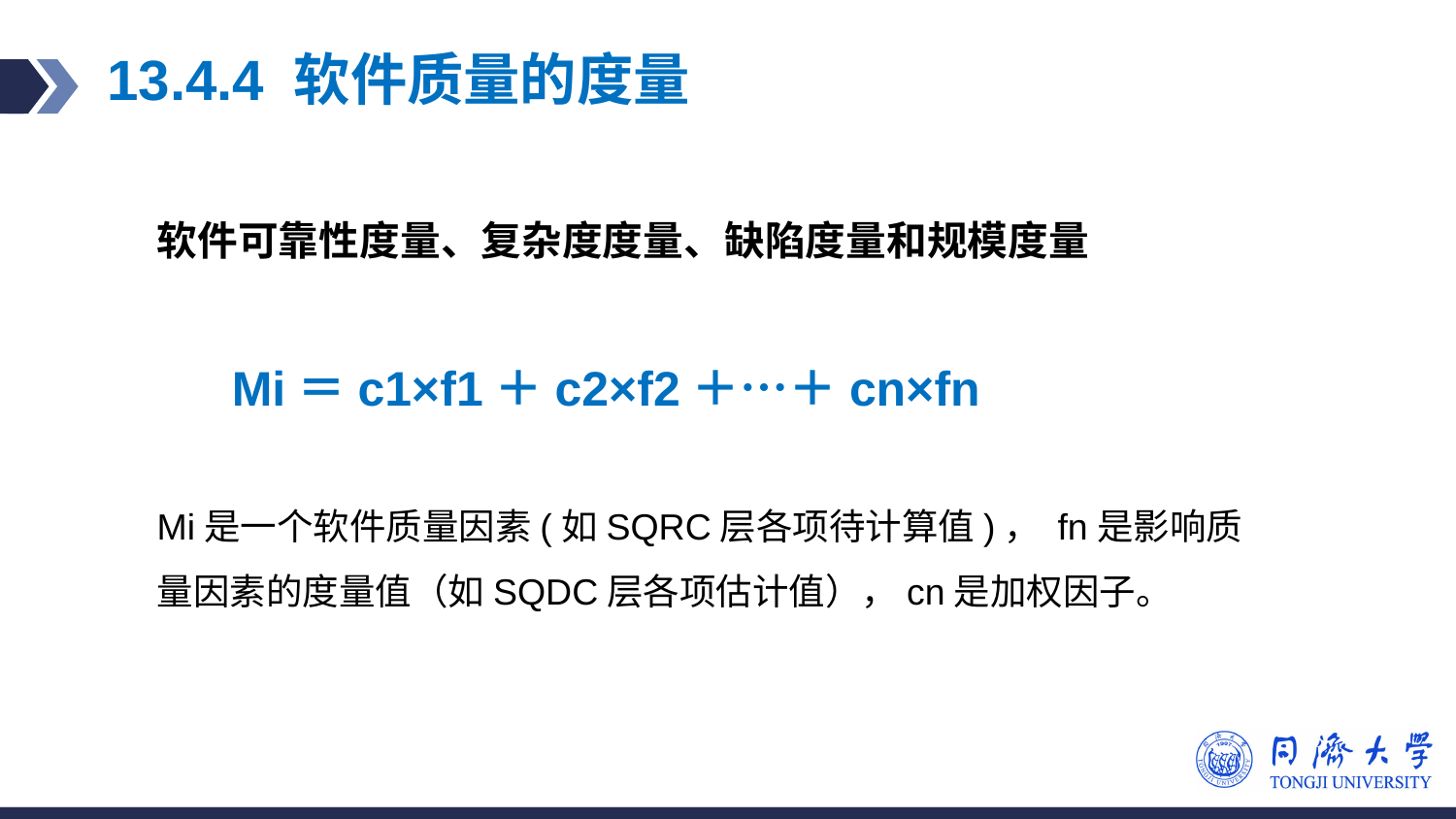

# 13.4.4 软件质量的度量
软件可靠性度量、复杂度度量、缺陷度量和规模度量

Mi＝c1×f1＋c2×f2＋…＋cn×fn

Mi是一个软件质量因素(如SQRC层各项待计算值)， fn是影响质量因素的度量值（如SQDC层各项估计值），cn是加权因子。